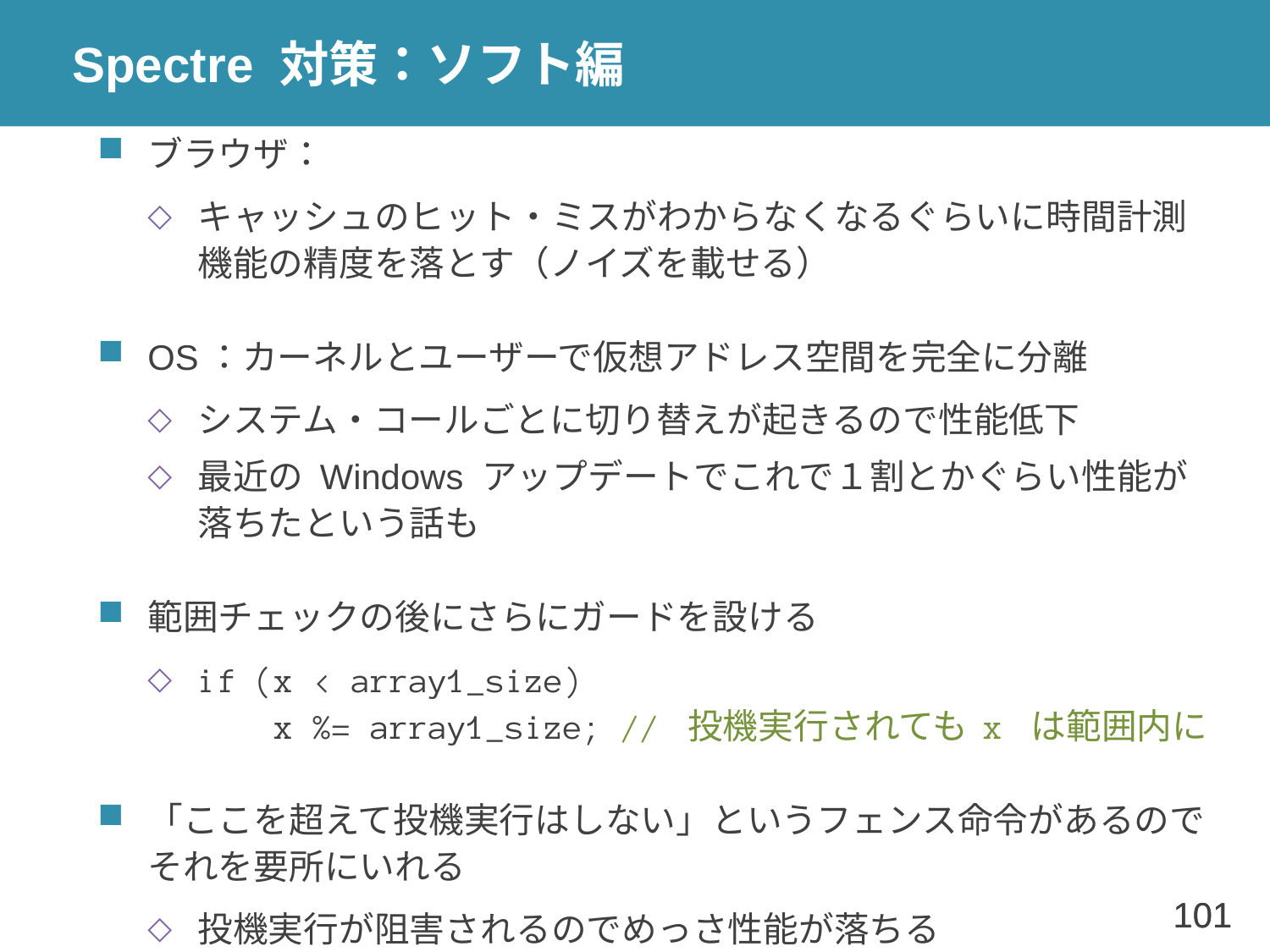

# Spectre 対策：ソフト編
ブラウザ：
キャッシュのヒット・ミスがわからなくなるぐらいに時間計測機能の精度を落とす（ノイズを載せる）
OS：カーネルとユーザーで仮想アドレス空間を完全に分離
システム・コールごとに切り替えが起きるので性能低下
最近の Windows アップデートでこれで１割とかぐらい性能が落ちたという話も
範囲チェックの後にさらにガードを設ける
if (x < array1_size)
    x %= array1_size; // 投機実行されても x は範囲内に
「ここを超えて投機実行はしない」というフェンス命令があるのでそれを要所にいれる
投機実行が阻害されるのでめっさ性能が落ちる